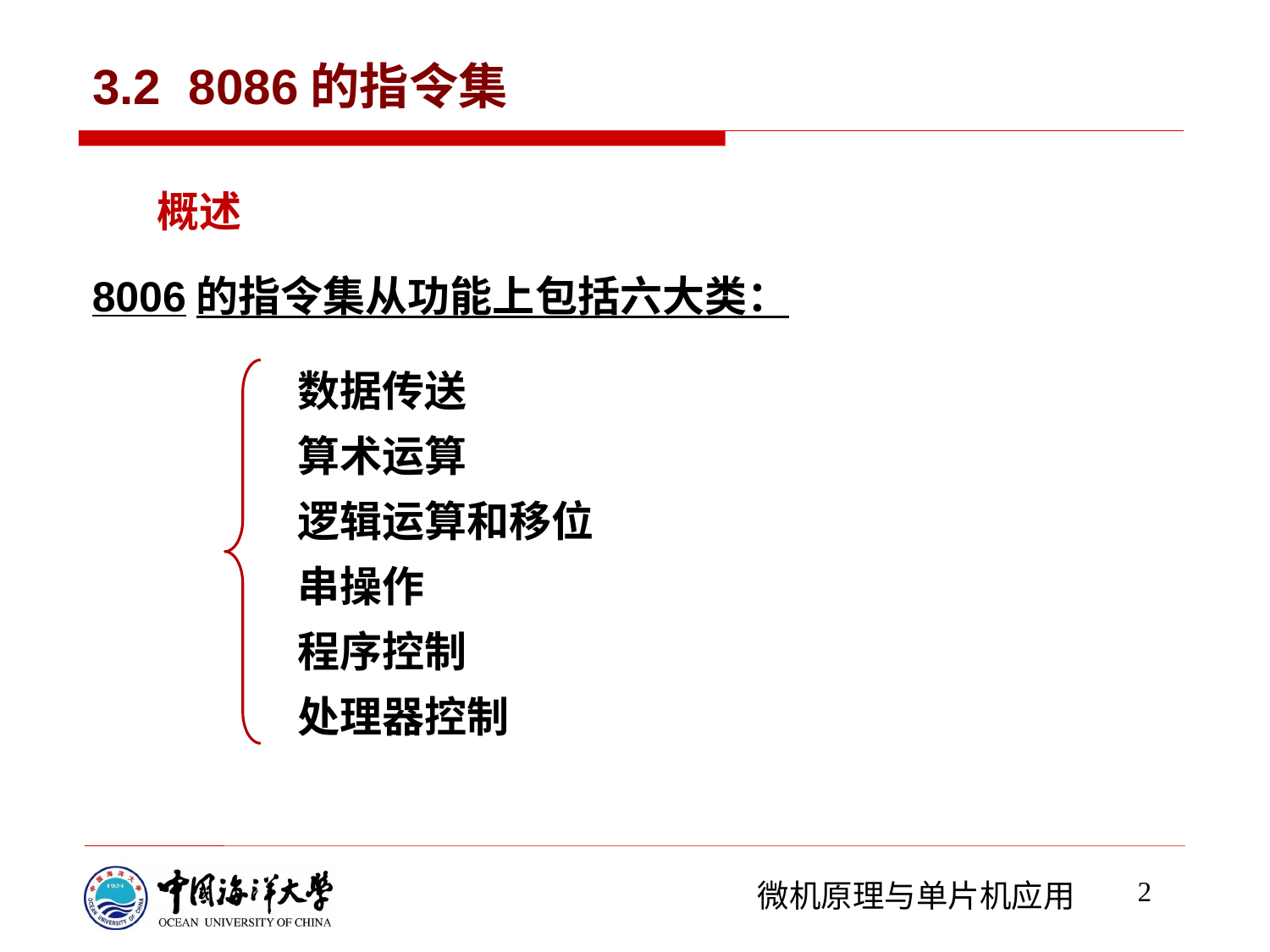

# 3.2  8086的指令集
概述
8006的指令集从功能上包括六大类：

数据传送
算术运算
逻辑运算和移位
串操作
程序控制
处理器控制

2